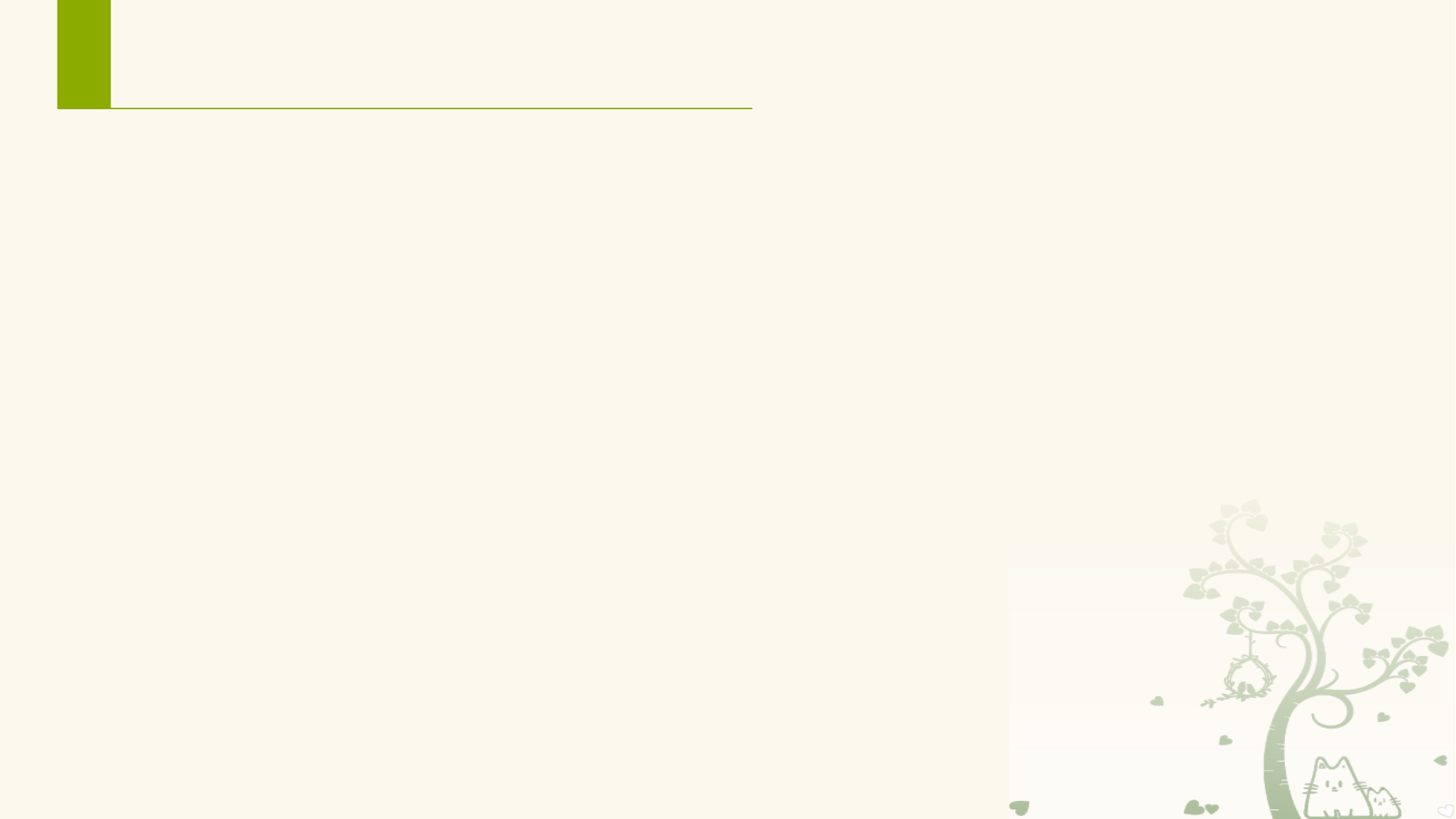

# Handler + Post实现异步通信
Handler也可以把一个Runnable对象压入到消息队列中，进而在UI线程的消息队列获取并执行Runnable对象。
使用post() 把一个Runnable对象入队到消息队列,方法有：
post(Runnable)
postAtTime(Runnable,long)
postDelayed(Runnable,long)
关于Post方式的方法还有：
void removeCallbacks(Runnable r)：从消息队列中移除一个Runnable对象。